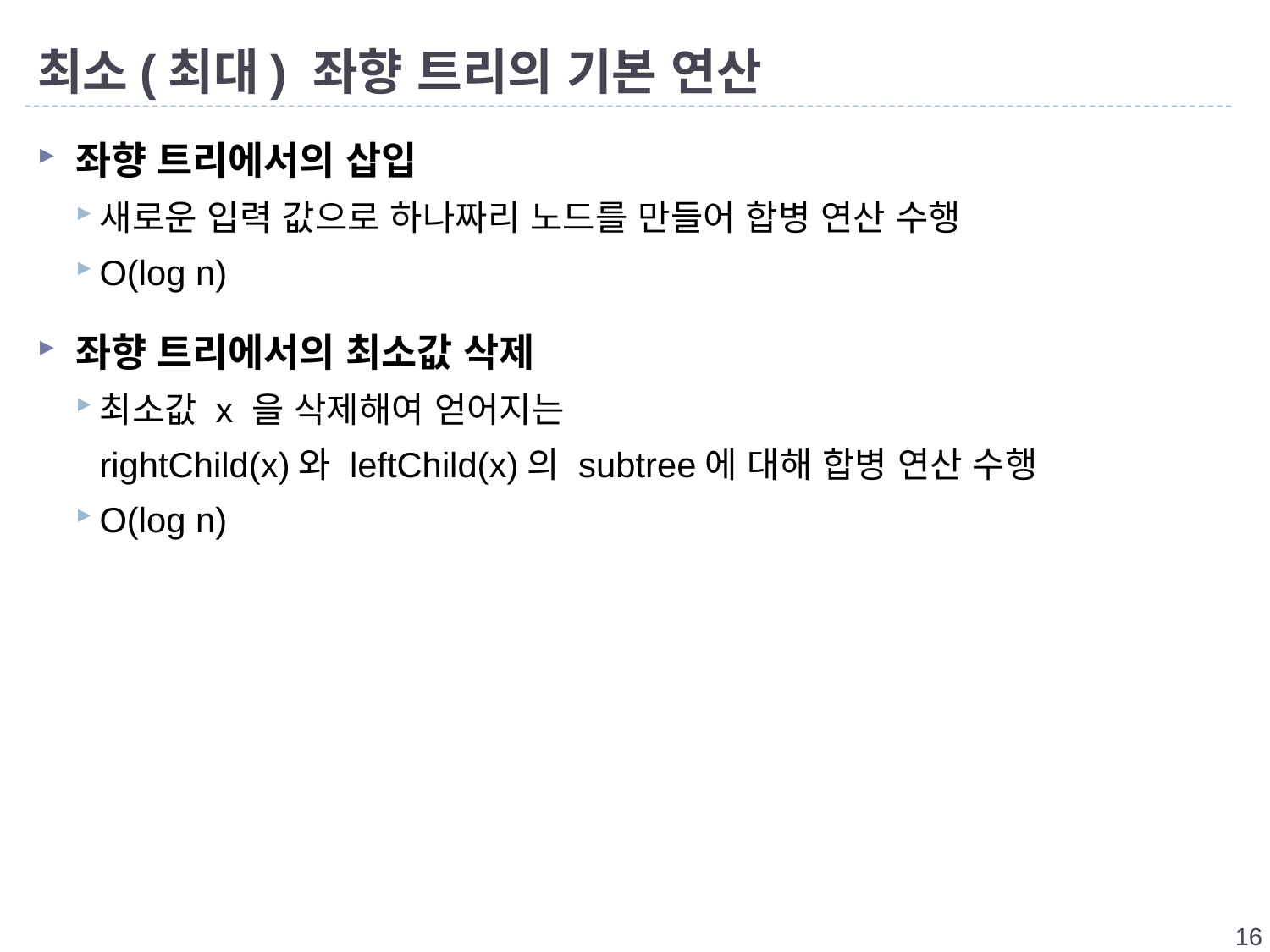

# 최소(최대) 좌향 트리의 기본 연산
좌향 트리에서의 삽입
새로운 입력 값으로 하나짜리 노드를 만들어 합병 연산 수행
O(log n)
좌향 트리에서의 최소값 삭제
최소값 x 을 삭제해여 얻어지는
rightChild(x)와 leftChild(x)의 subtree에 대해 합병 연산 수행
O(log n)

16